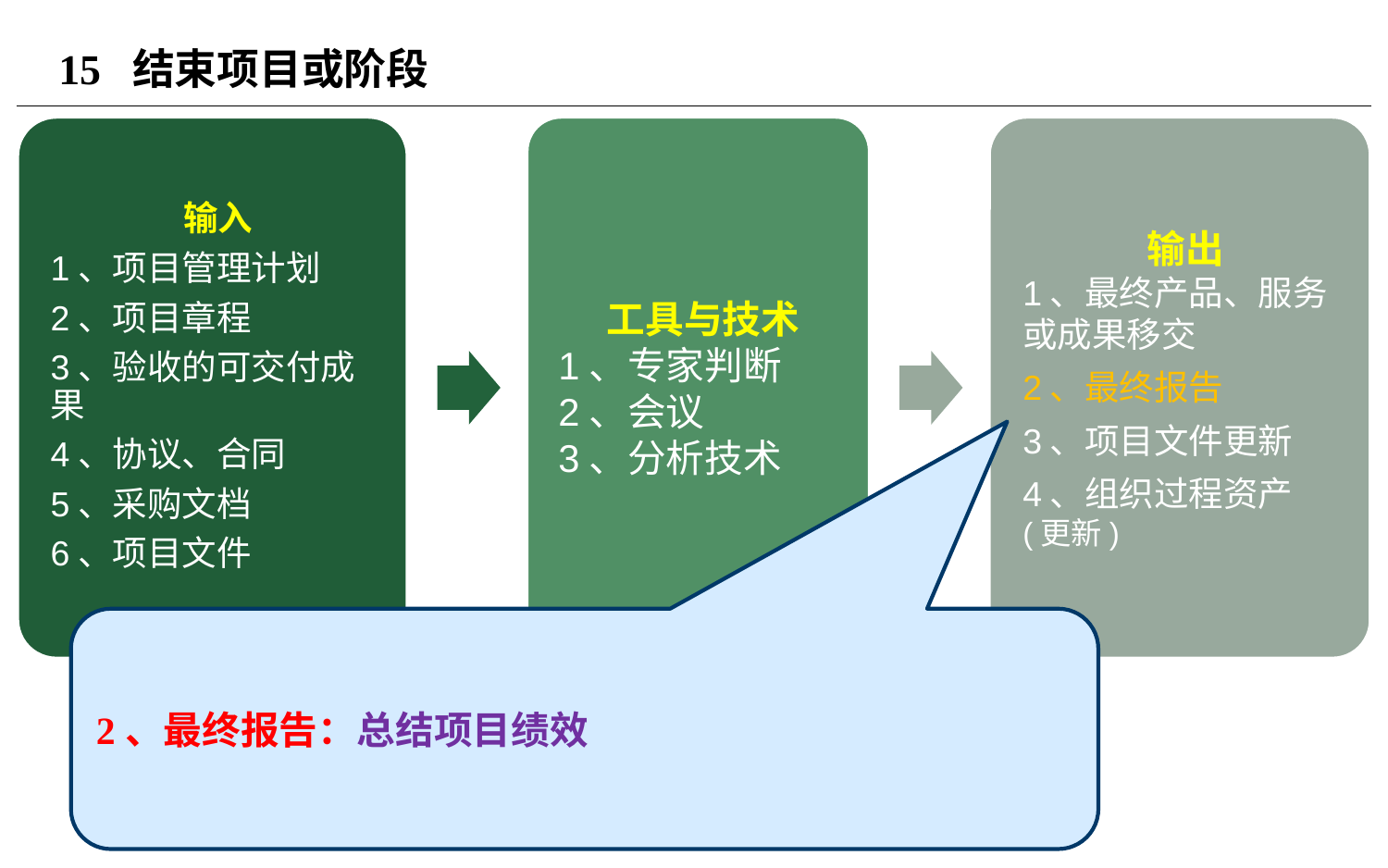

# 15  结束项目或阶段
输入
1、项目管理计划
2、项目章程
3、验收的可交付成果
4、协议、合同
5、采购文档
6、项目文件

工具与技术
1、专家判断
2、会议
3、分析技术

输出
1、最终产品、服务或成果移交
2、最终报告
3、项目文件更新
4、组织过程资产(更新)

2、最终报告：总结项目绩效